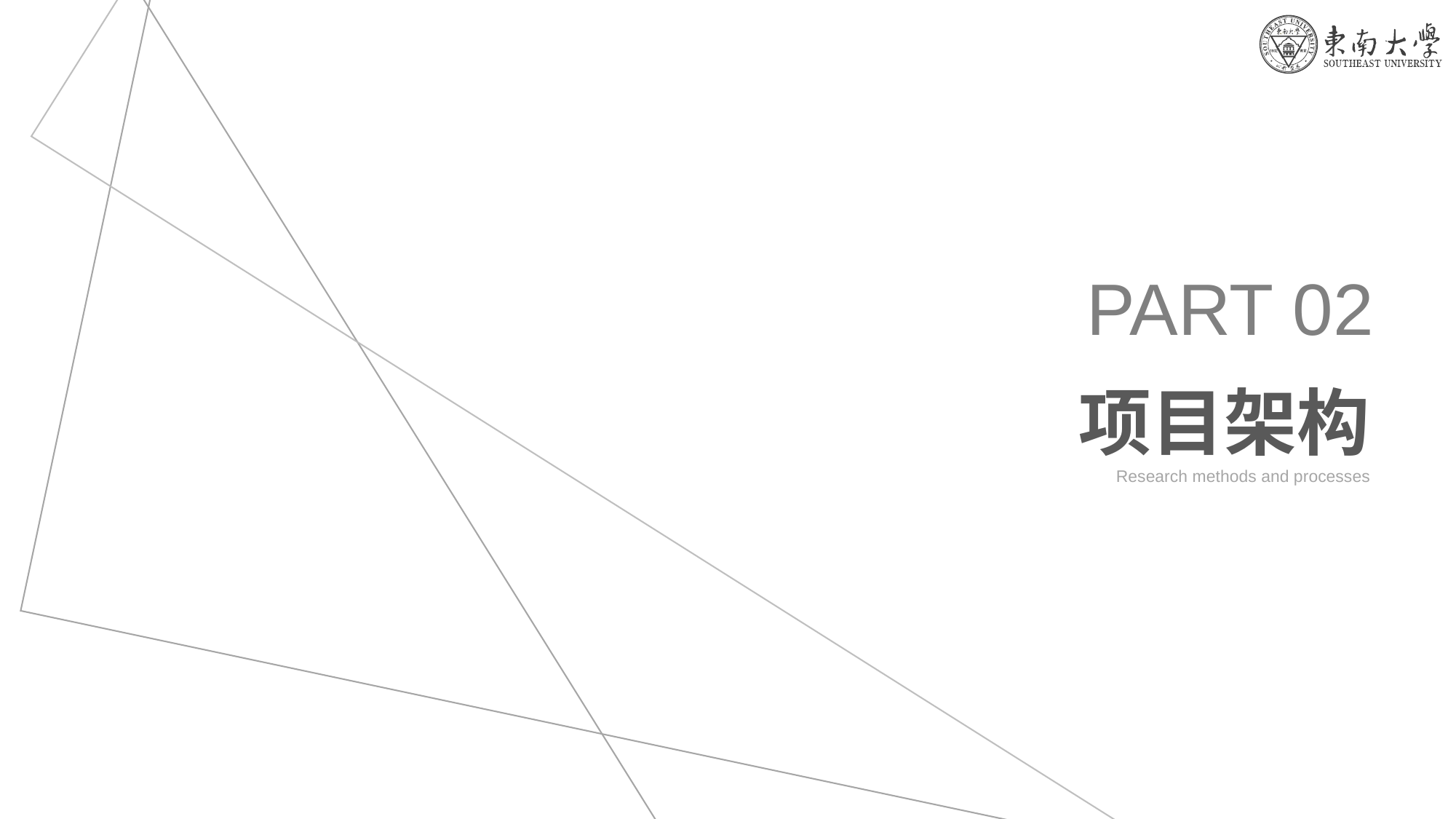

PART 02
项目架构
Research methods and processes